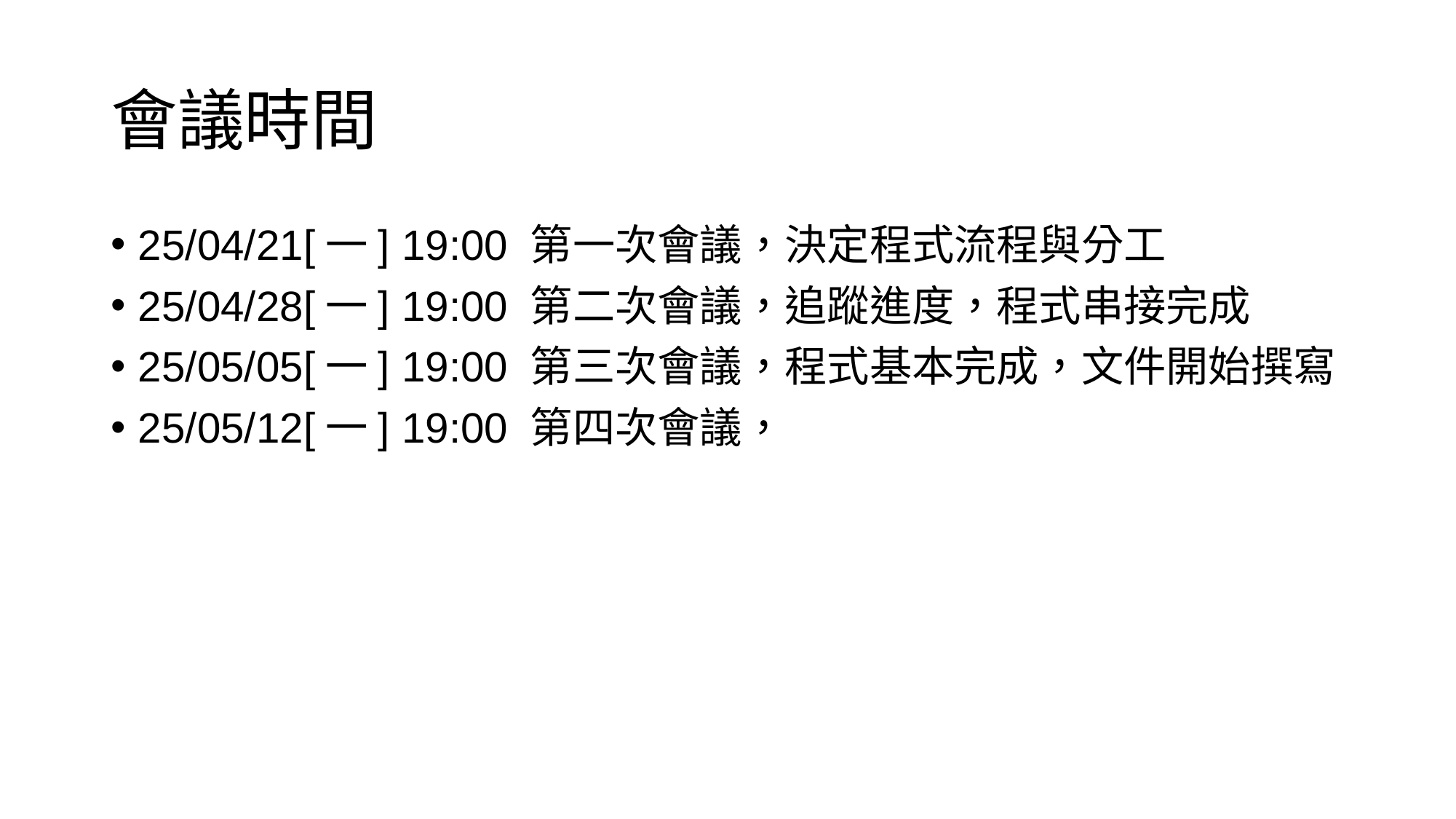

# 會議時間
25/04/21[一] 19:00 第一次會議，決定程式流程與分工
25/04/28[一] 19:00 第二次會議，追蹤進度，程式串接完成
25/05/05[一] 19:00 第三次會議，程式基本完成，文件開始撰寫
25/05/12[一] 19:00 第四次會議，